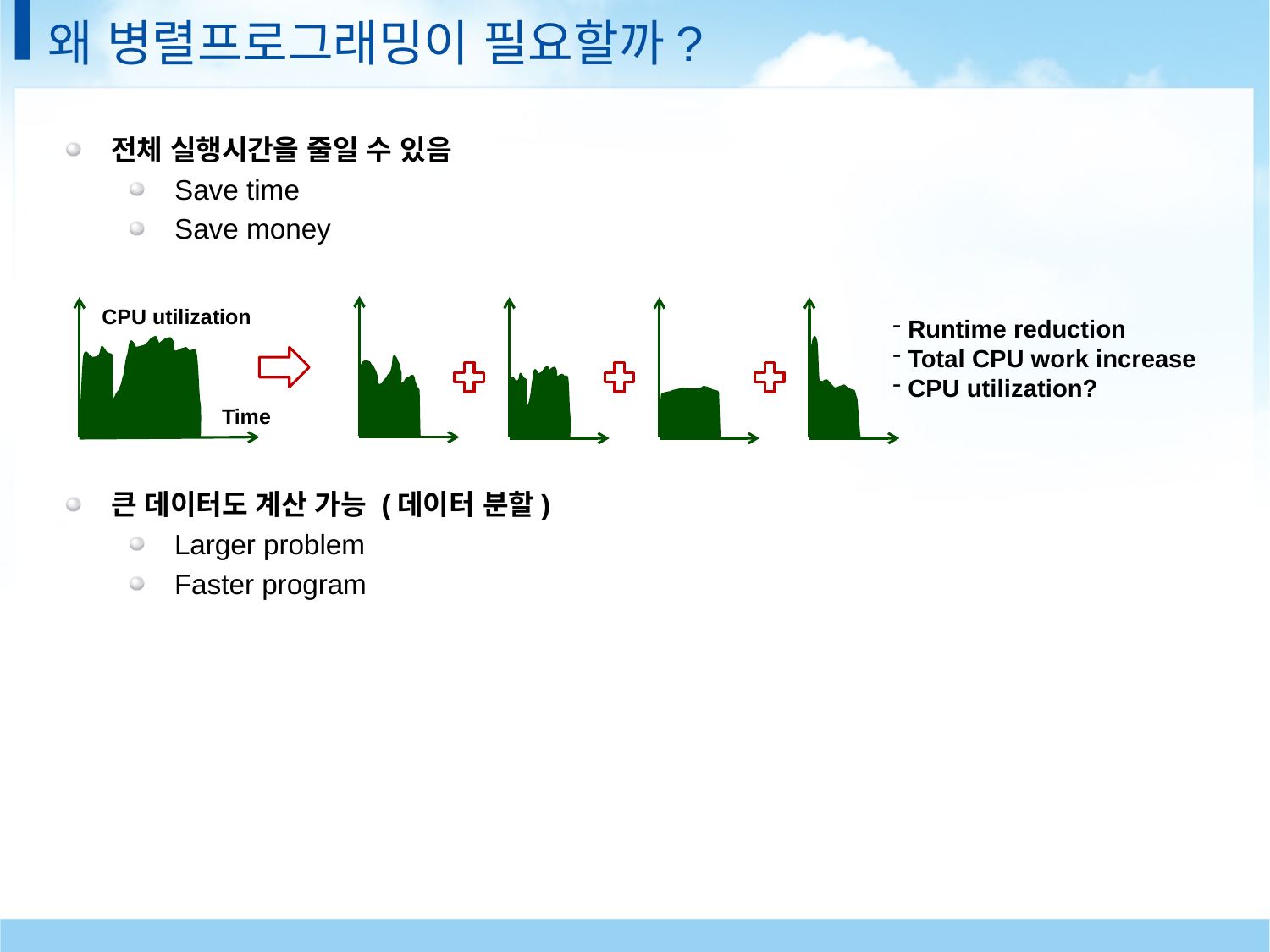

# 왜 병렬프로그래밍이 필요할까?
전체 실행시간을 줄일 수 있음
Save time
Save money

큰 데이터도 계산 가능 (데이터 분할)
Larger problem
Faster program

CPU utilization

 Runtime reduction
 Total CPU work increase
 CPU utilization?

Time